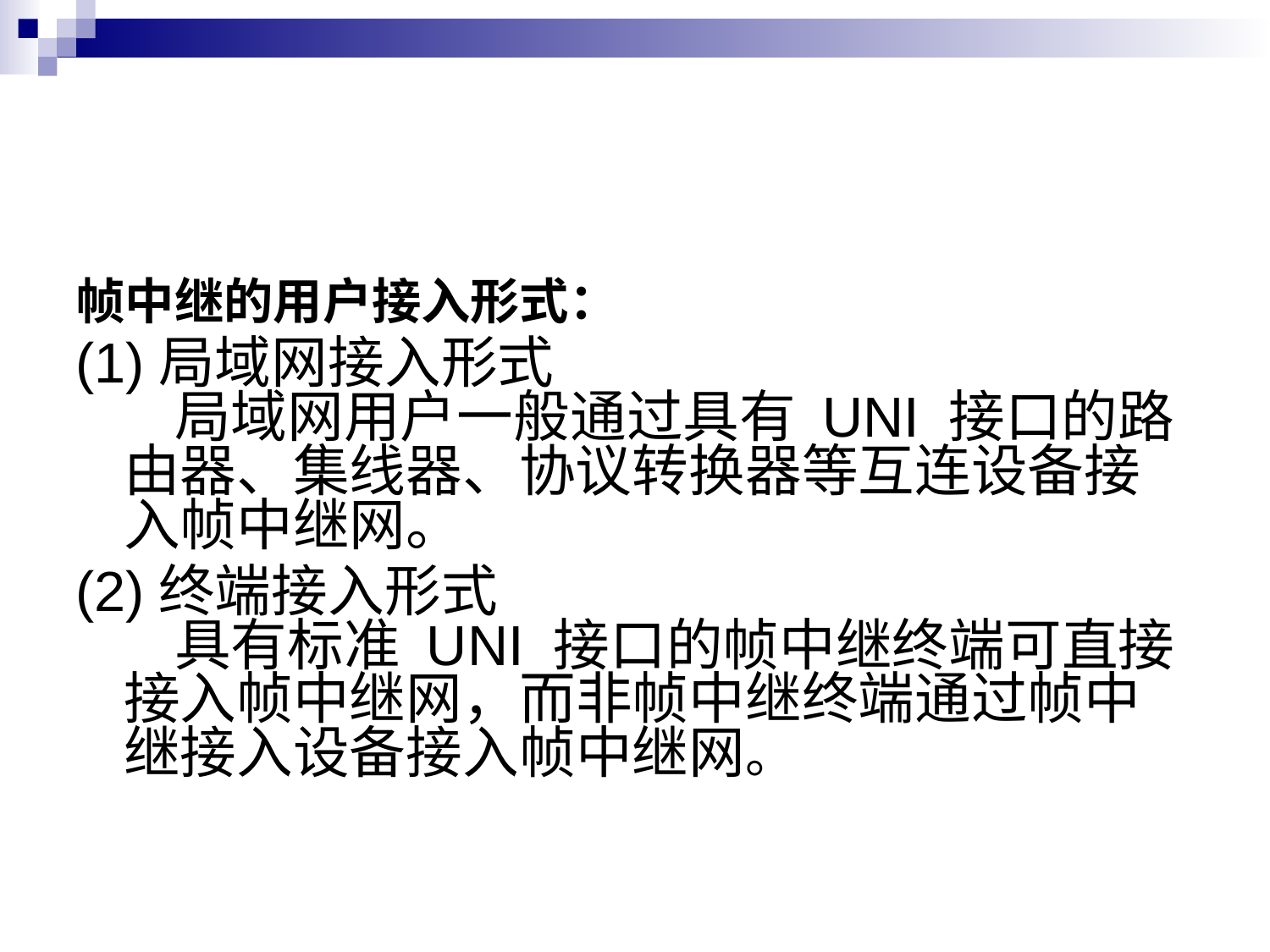

#
帧中继的用户接入形式：
(1)局域网接入形式
    局域网用户一般通过具有 UNI 接口的路由器、集线器、协议转换器等互连设备接入帧中继网。
(2)终端接入形式
    具有标准 UNI 接口的帧中继终端可直接接入帧中继网，而非帧中继终端通过帧中继接入设备接入帧中继网。